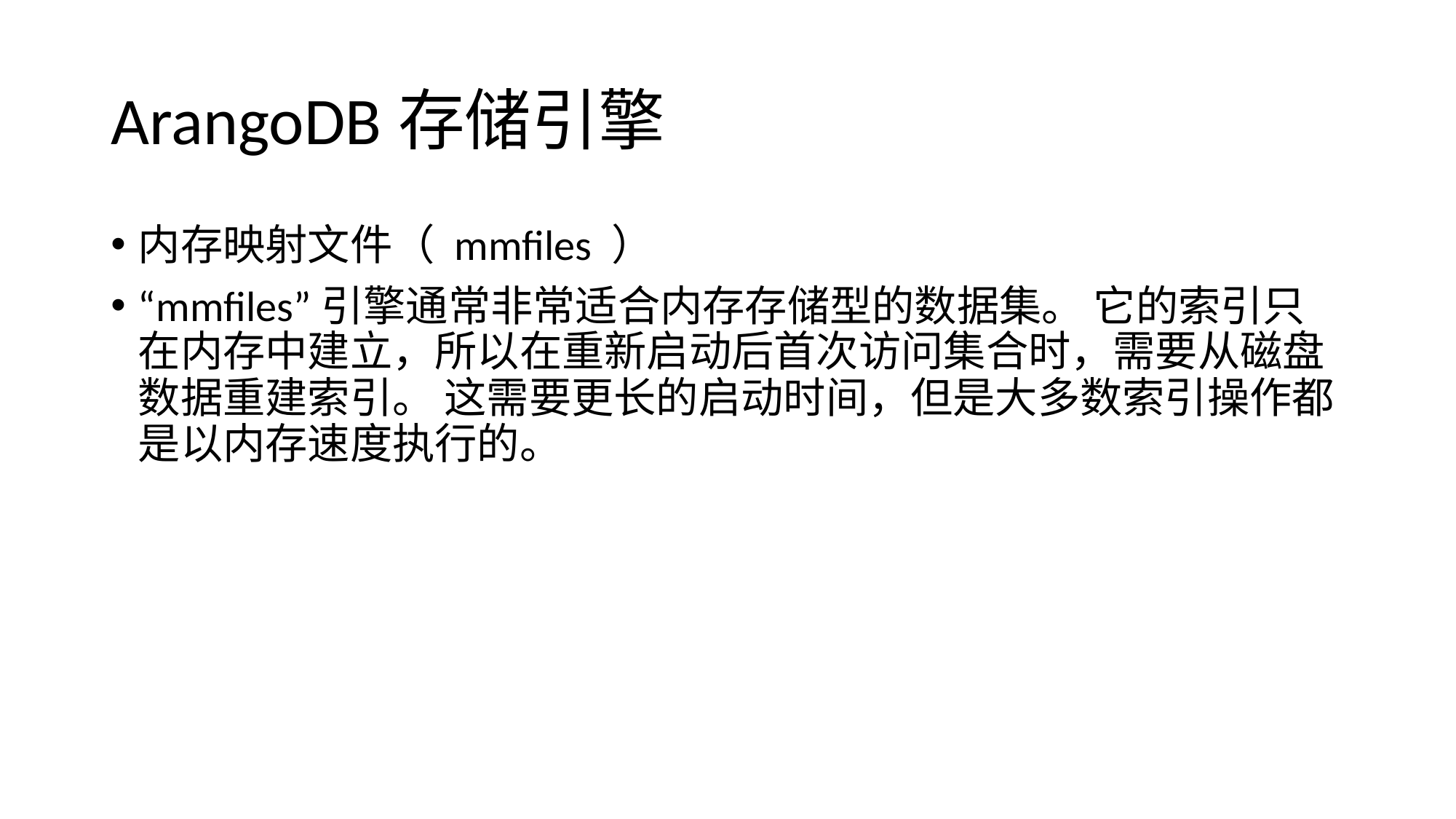

# ArangoDB存储引擎
内存映射文件（ mmfiles ）
“mmfiles”引擎通常非常适合内存存储型的数据集。 它的索引只在内存中建立，所以在重新启动后首次访问集合时，需要从磁盘数据重建索引。 这需要更长的启动时间，但是大多数索引操作都是以内存速度执行的。